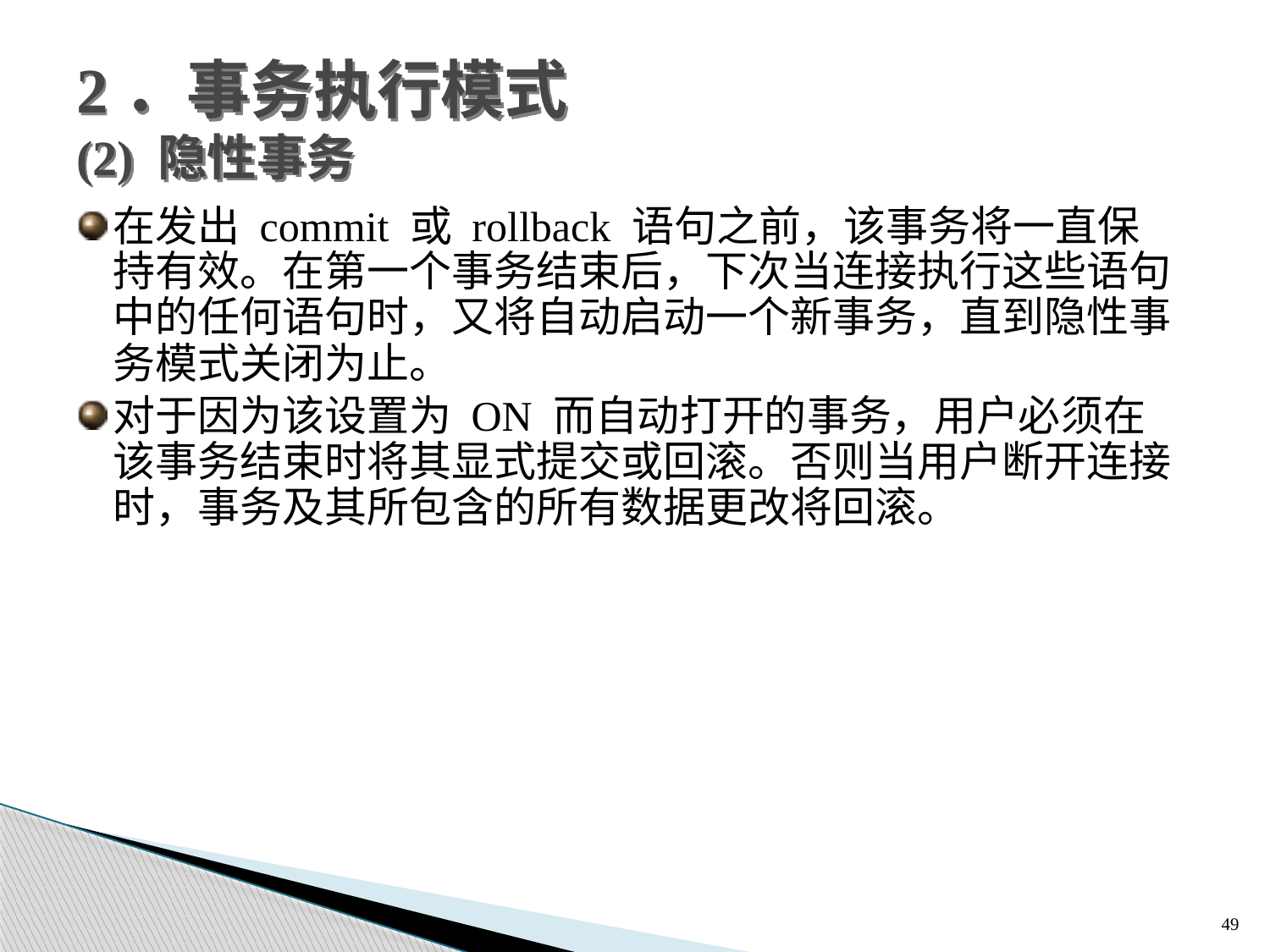

# 2．事务执行模式 (2) 隐性事务
在发出 commit 或 rollback 语句之前，该事务将一直保持有效。在第一个事务结束后，下次当连接执行这些语句中的任何语句时，又将自动启动一个新事务，直到隐性事务模式关闭为止。
对于因为该设置为 ON 而自动打开的事务，用户必须在该事务结束时将其显式提交或回滚。否则当用户断开连接时，事务及其所包含的所有数据更改将回滚。
49